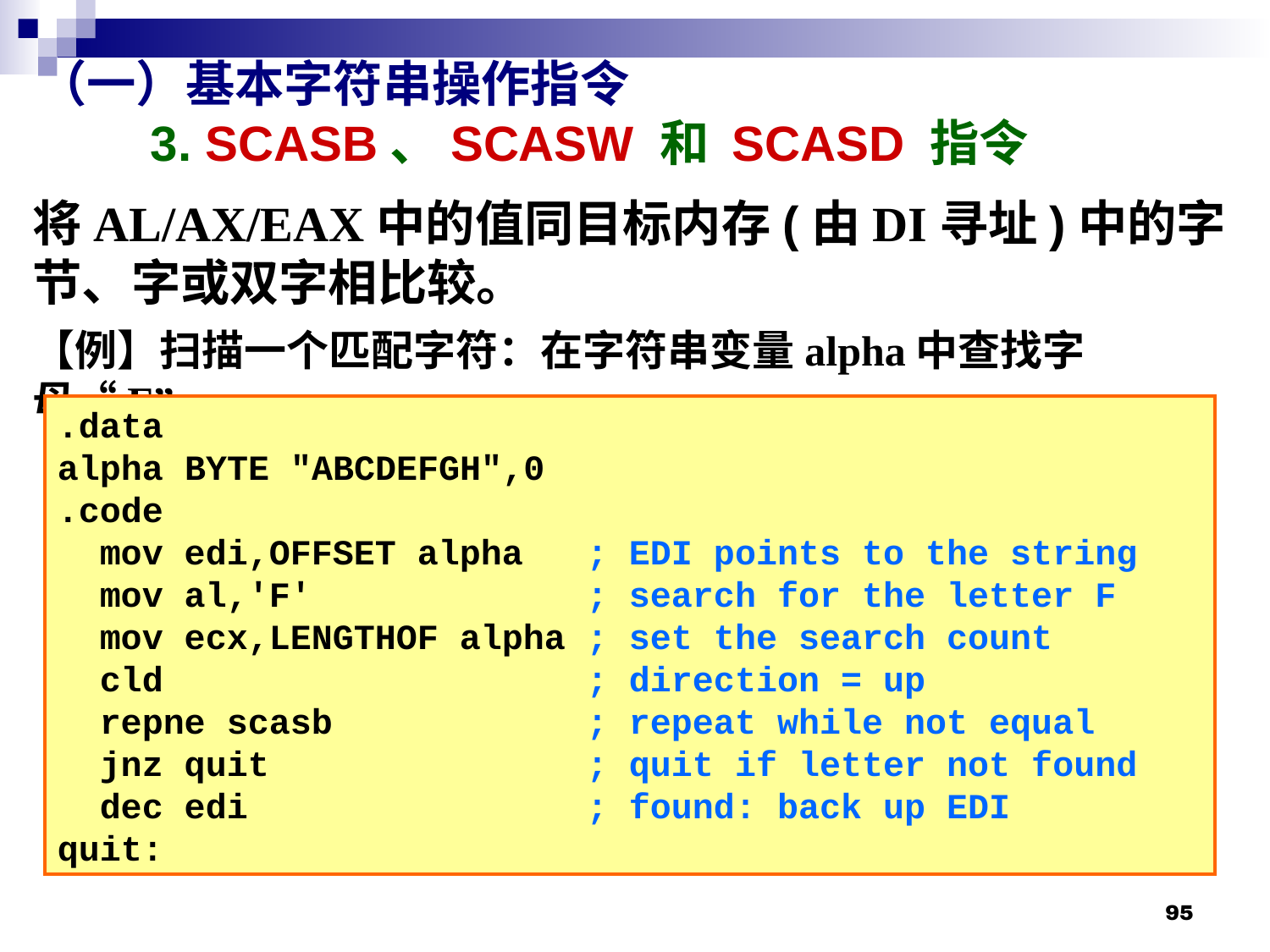

# （一）基本字符串操作指令 3. SCASB、SCASW 和 SCASD 指令
将AL/AX/EAX中的值同目标内存(由DI寻址)中的字节、字或双字相比较。
【例】扫描一个匹配字符：在字符串变量alpha中查找字母“F”。
.data
alpha BYTE "ABCDEFGH",0
.code
  mov edi,OFFSET alpha	 ; EDI points to the string
  mov al,'F'		 ; search for the letter F
  mov ecx,LENGTHOF alpha ; set the search count
  cld				 ; direction = up
  repne scasb		 ; repeat while not equal
  jnz quit			 ; quit if letter not found
  dec edi			 ; found: back up EDI
quit:
95